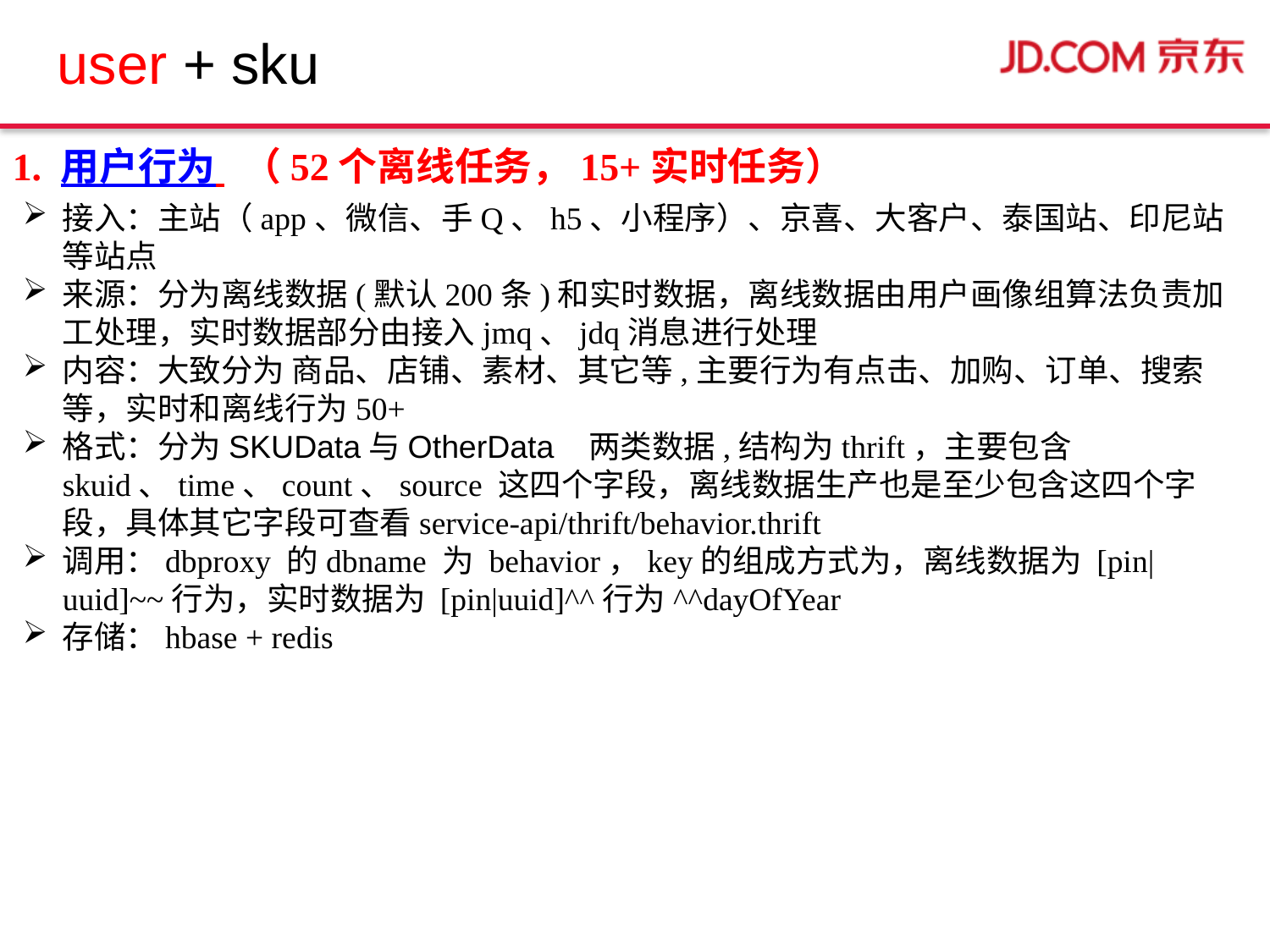

# user + sku
1. 用户行为   （52个离线任务，15+实时任务）
接入：主站（app、微信、手Q、h5、小程序）、京喜、大客户、泰国站、印尼站等站点
来源：分为离线数据(默认200条)和实时数据，离线数据由用户画像组算法负责加工处理，实时数据部分由接入jmq、jdq消息进行处理
内容：大致分为 商品、店铺、素材、其它等,主要行为有点击、加购、订单、搜索等，实时和离线行为50+
格式：分为SKUData与OtherData   两类数据,结构为thrift，主要包含 skuid、time、count、source 这四个字段，离线数据生产也是至少包含这四个字段，具体其它字段可查看service-api/thrift/behavior.thrift
调用：dbproxy 的dbname 为 behavior，key的组成方式为，离线数据为 [pin|uuid]~~行为，实时数据为 [pin|uuid]^^行为^^dayOfYear
存储：hbase + redis